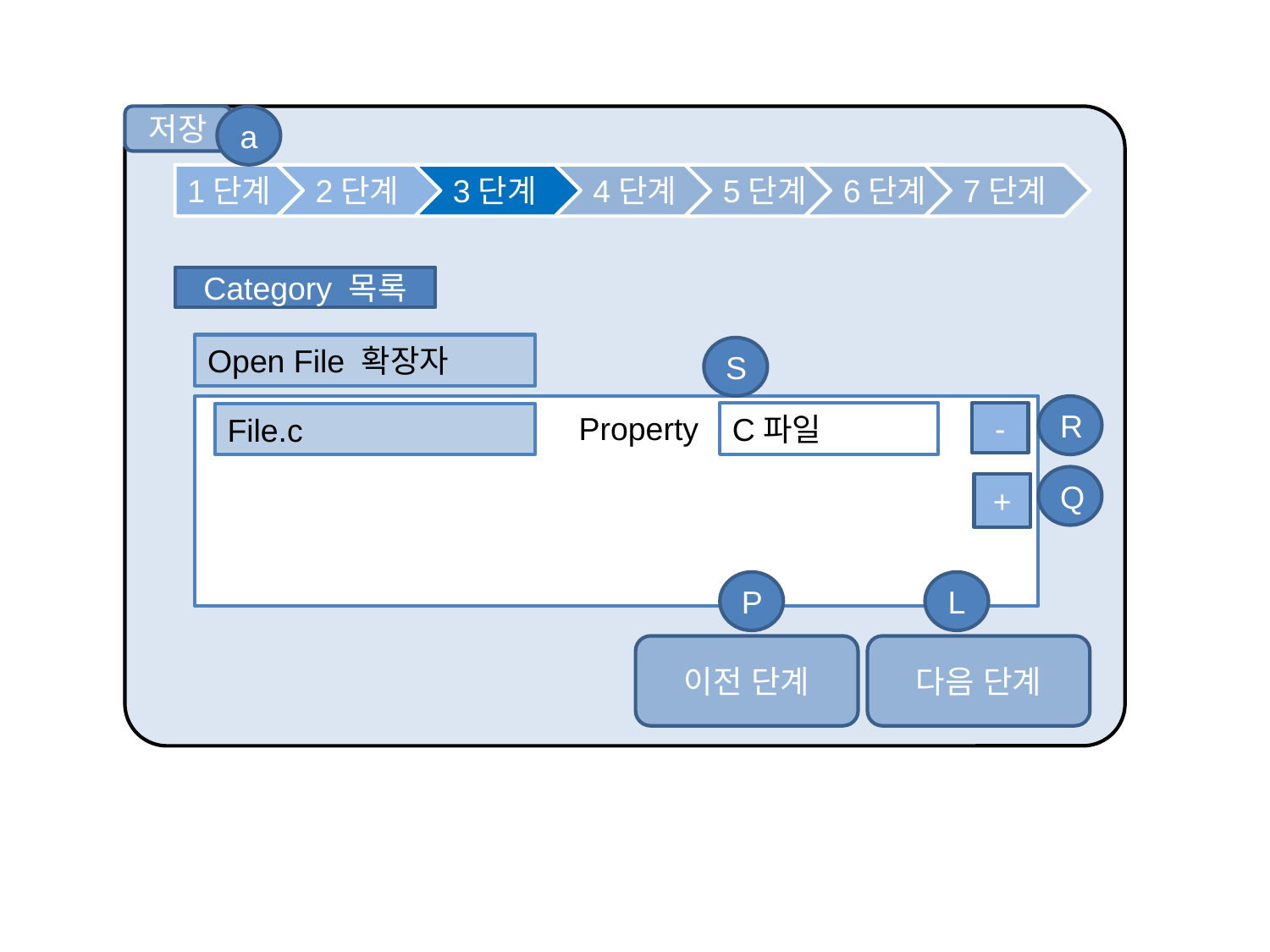

저장
a
1단계
2단계

3단계

4단계

5단계

6단계

7단계

Category 목록
Open File 확장자
S

R
Property
C파일
-
File.c
Q
+
P
L
이전 단계
다음 단계